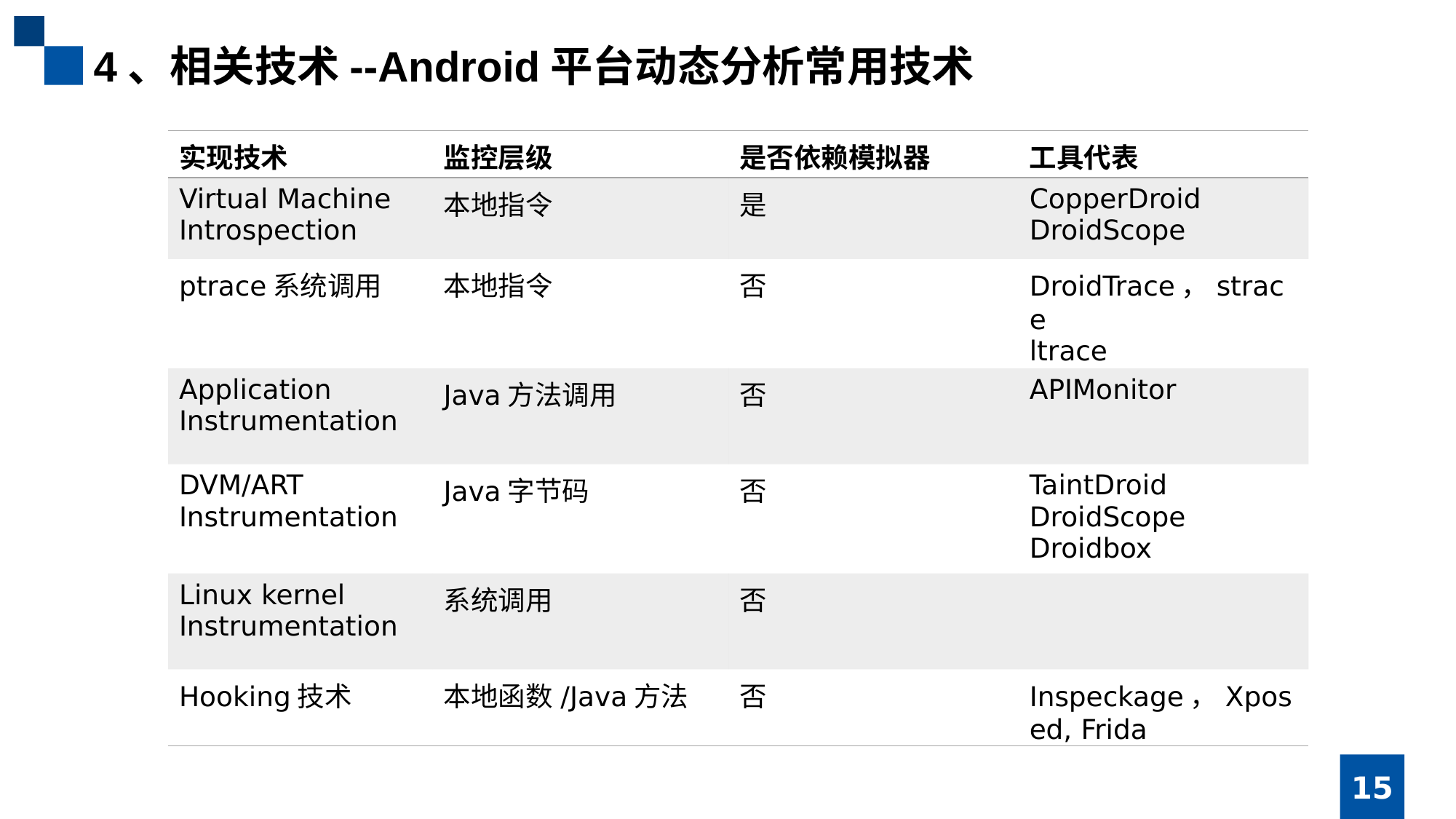

4、相关技术--Android平台动态分析常用技术
| 实现技术 | 监控层级 | 是否依赖模拟器 | 工具代表 |
| --- | --- | --- | --- |
| Virtual Machine Introspection | 本地指令 | 是 | CopperDroid DroidScope |
| ptrace系统调用 | 本地指令 | 否 | DroidTrace，strace ltrace |
| Application Instrumentation | Java方法调用 | 否 | APIMonitor |
| DVM/ART Instrumentation | Java字节码 | 否 | TaintDroid DroidScope Droidbox |
| Linux kernel Instrumentation | 系统调用 | 否 |  |
| Hooking技术 | 本地函数/Java方法 | 否 | Inspeckage，Xposed, Frida |
15